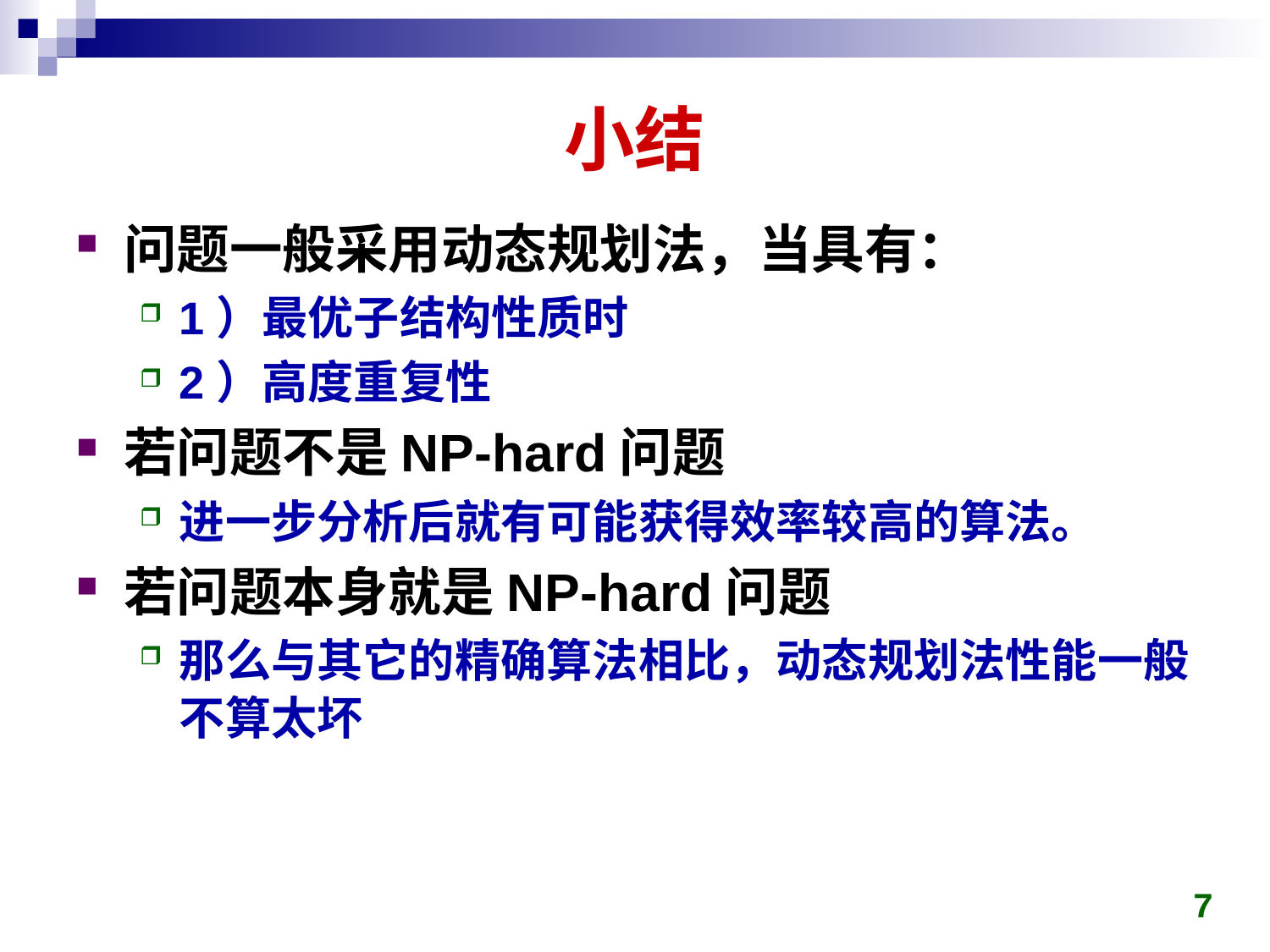

# 小结
问题一般采用动态规划法，当具有：
1）最优子结构性质时
2）高度重复性
若问题不是NP-hard问题
进一步分析后就有可能获得效率较高的算法。
若问题本身就是NP-hard问题
那么与其它的精确算法相比，动态规划法性能一般不算太坏

7